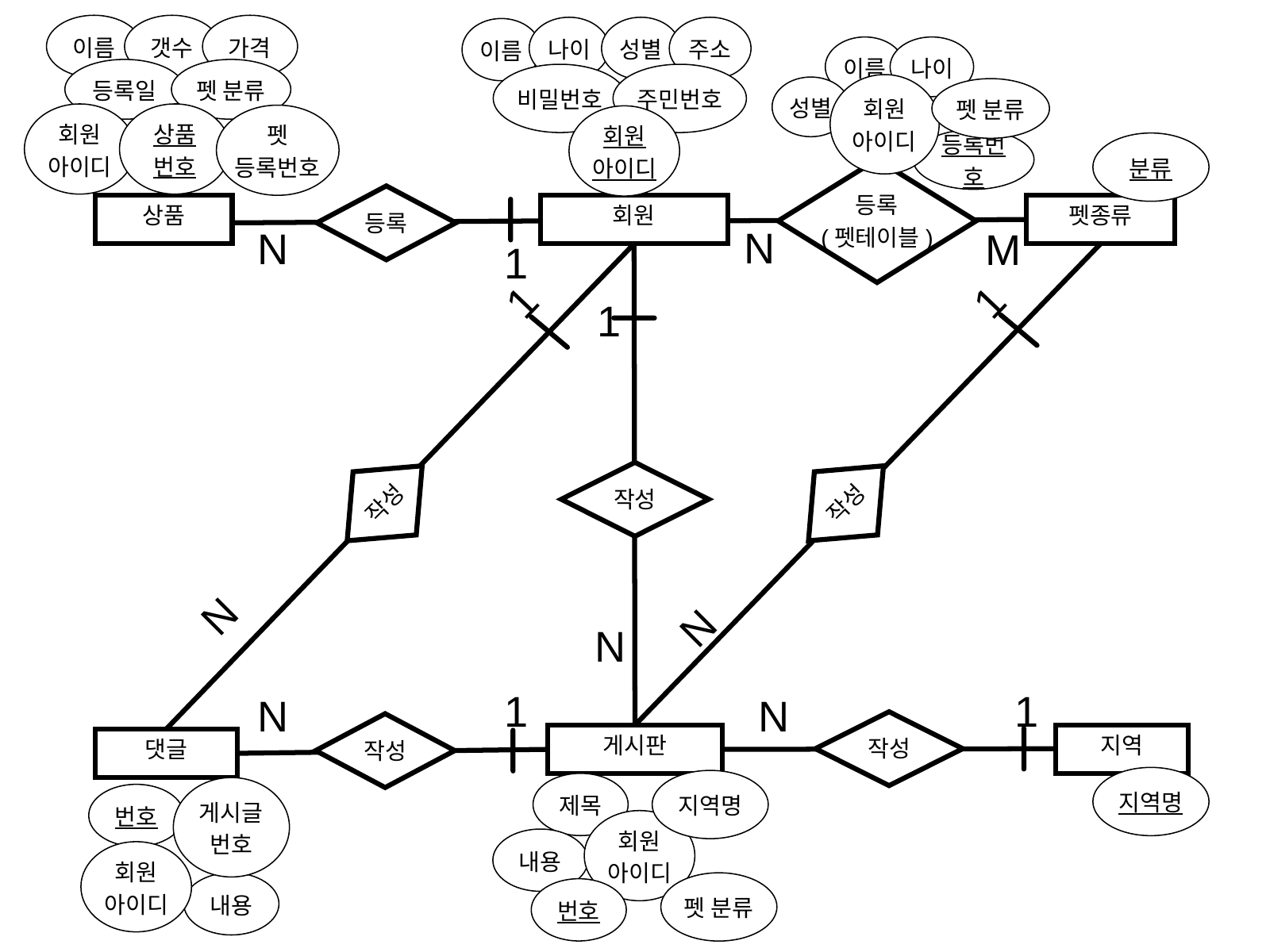

이름

갯수

가격

나이

성별

주소

이름

이름

나이

등록일

펫 분류

비밀번호

주민번호

회원
아이디

성별

펫 분류

회원
아이디

상품
번호

펫
등록번호

회원
아이디

등록번호

분류

등록
(펫테이블)

등록

상품

회원

펫종류

N
N
M

1

1
1
1

작성

작성

작성
N
N
N
1
1
N
N

작성

작성

게시판

지역

댓글

지역명

지역명

제목

게시글
번호

번호

회원
아이디

내용

회원
아이디

내용

펫 분류

번호